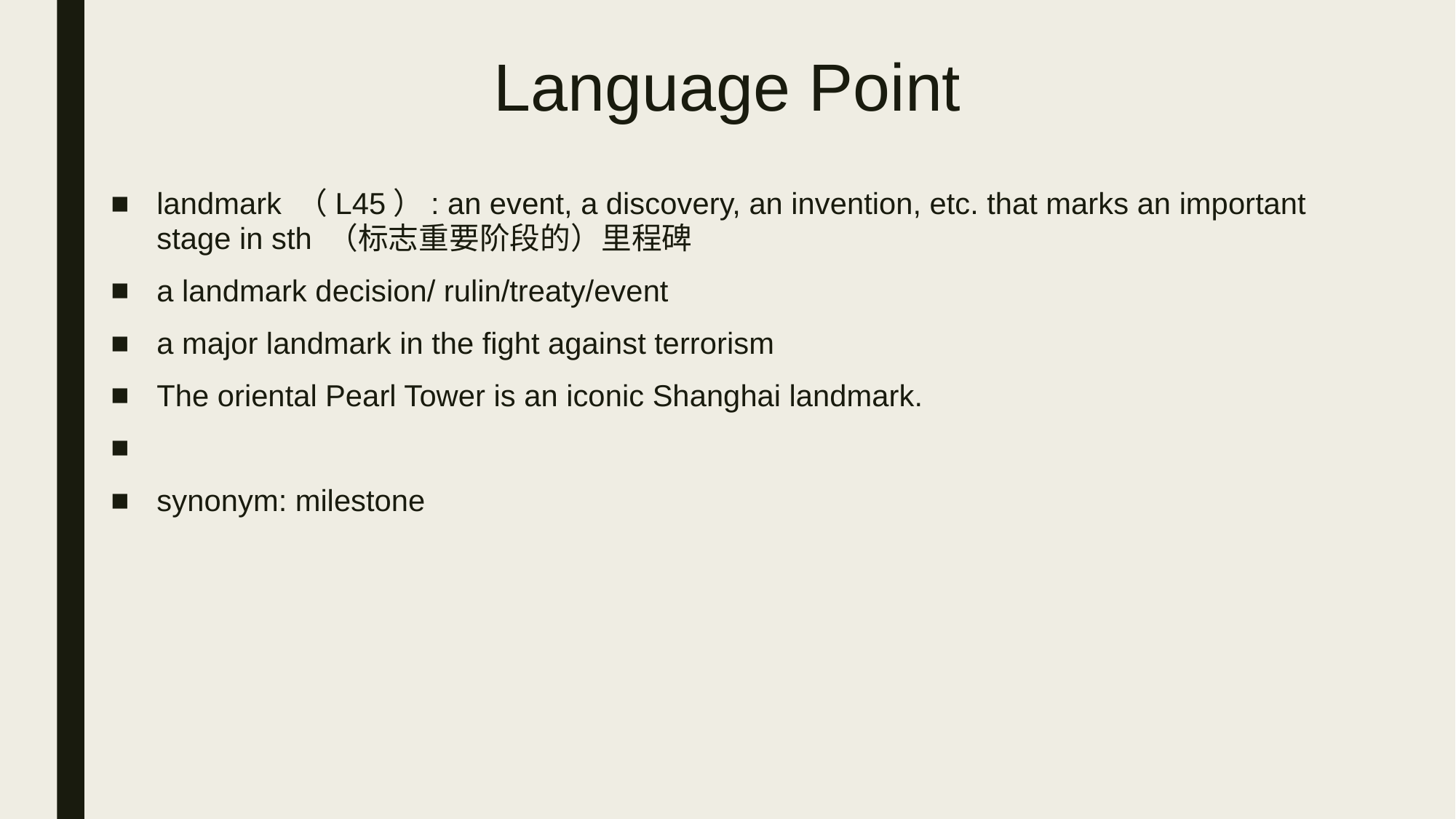

# Language Point
landmark （L45）: an event, a discovery, an invention, etc. that marks an important stage in sth （标志重要阶段的）里程碑
a landmark decision/ rulin/treaty/event
a major landmark in the fight against terrorism
The oriental Pearl Tower is an iconic Shanghai landmark.

synonym: milestone